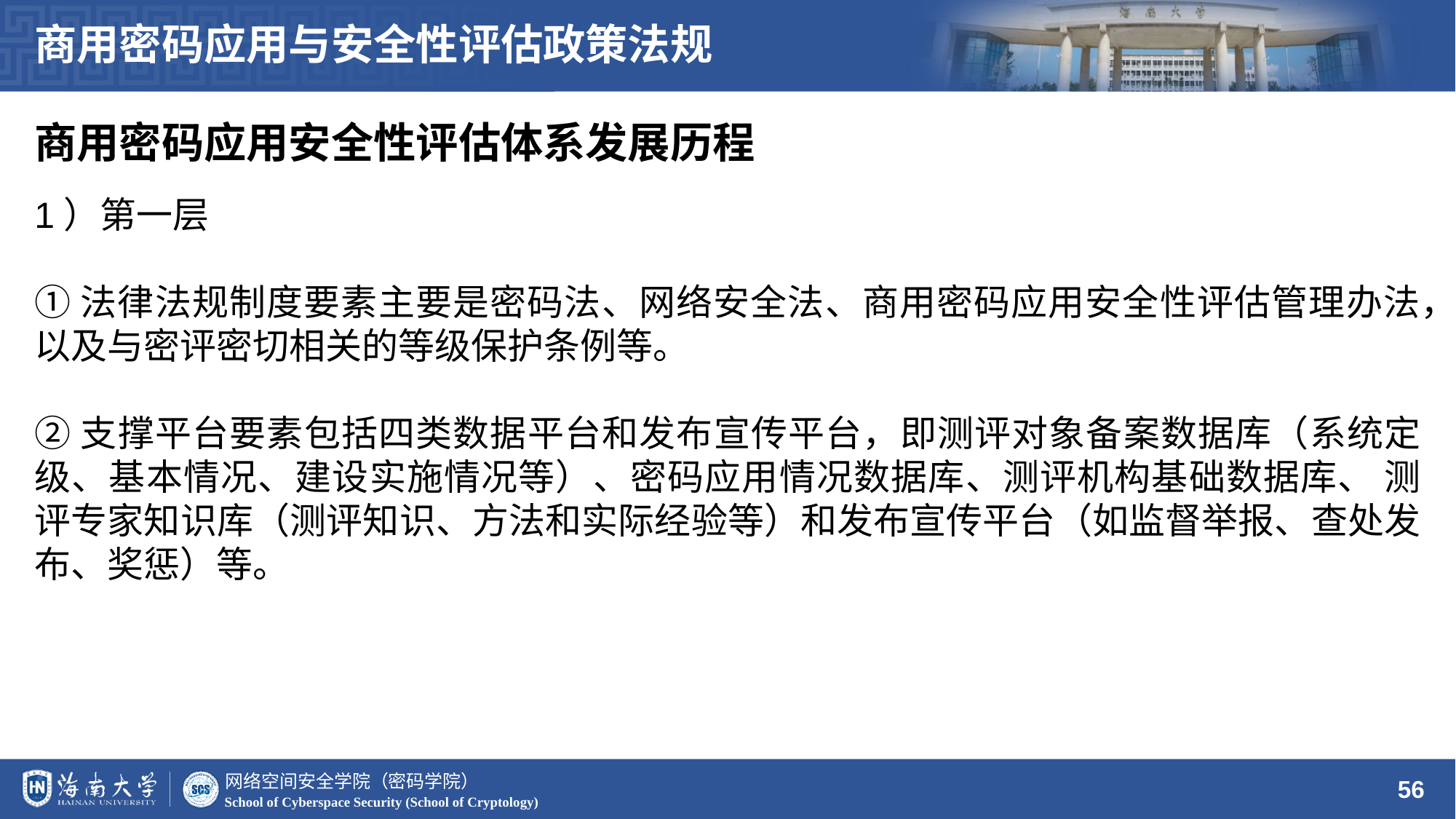

商用密码应用与安全性评估政策法规

商用密码应用安全性评估体系发展历程
1）第一层

①法律法规制度要素主要是密码法、网络安全法、商用密码应用安全性评估管理办法，以及与密评密切相关的等级保护条例等。

②支撑平台要素包括四类数据平台和发布宣传平台，即测评对象备案数据库（系统定级、基本情况、建设实施情况等）、密码应用情况数据库、测评机构基础数据库、 测评专家知识库（测评知识、方法和实际经验等）和发布宣传平台（如监督举报、查处发布、奖惩）等。
56